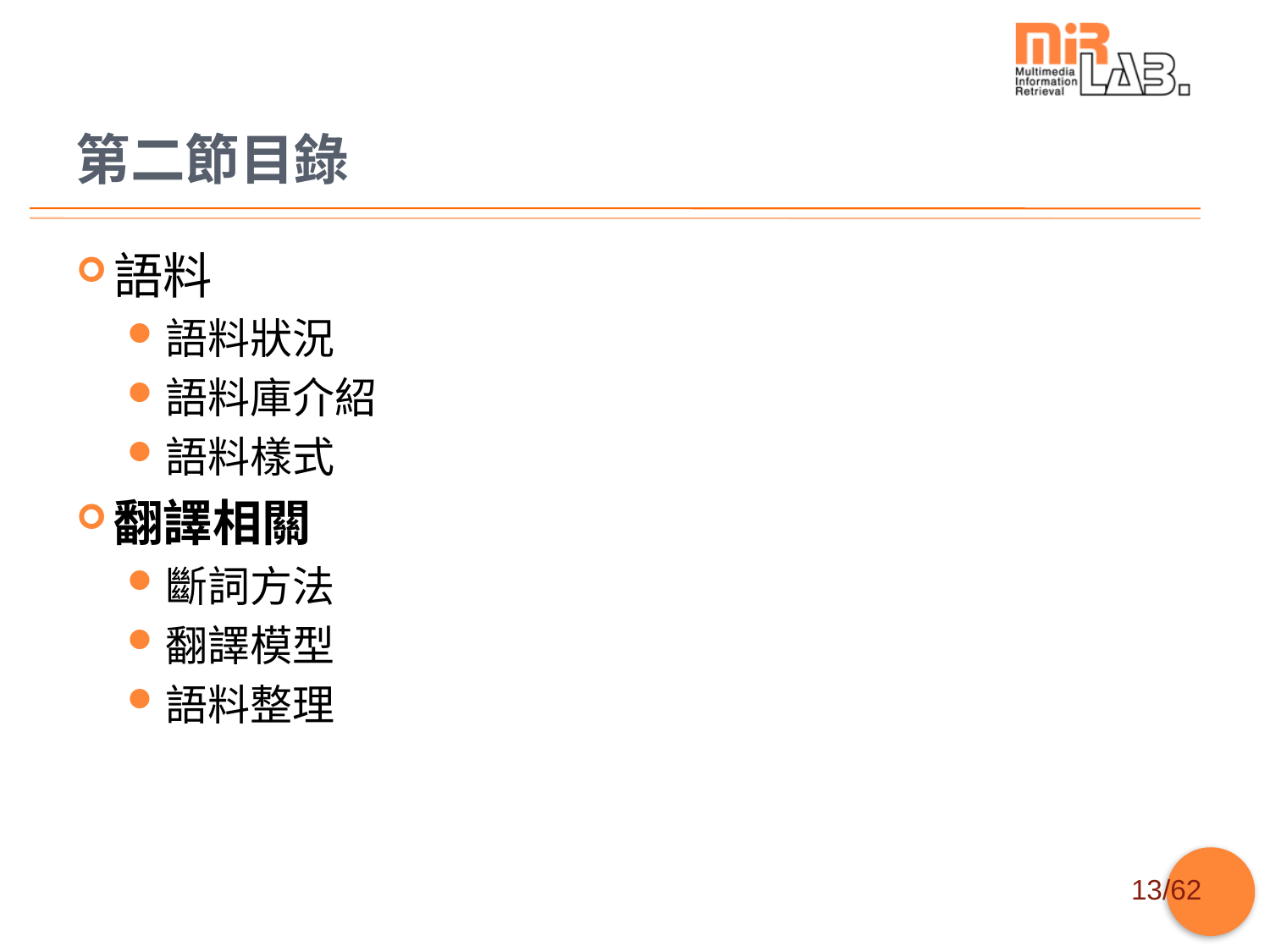

# 第二節目錄
語料
語料狀況
語料庫介紹
語料樣式
翻譯相關
斷詞方法
翻譯模型
語料整理